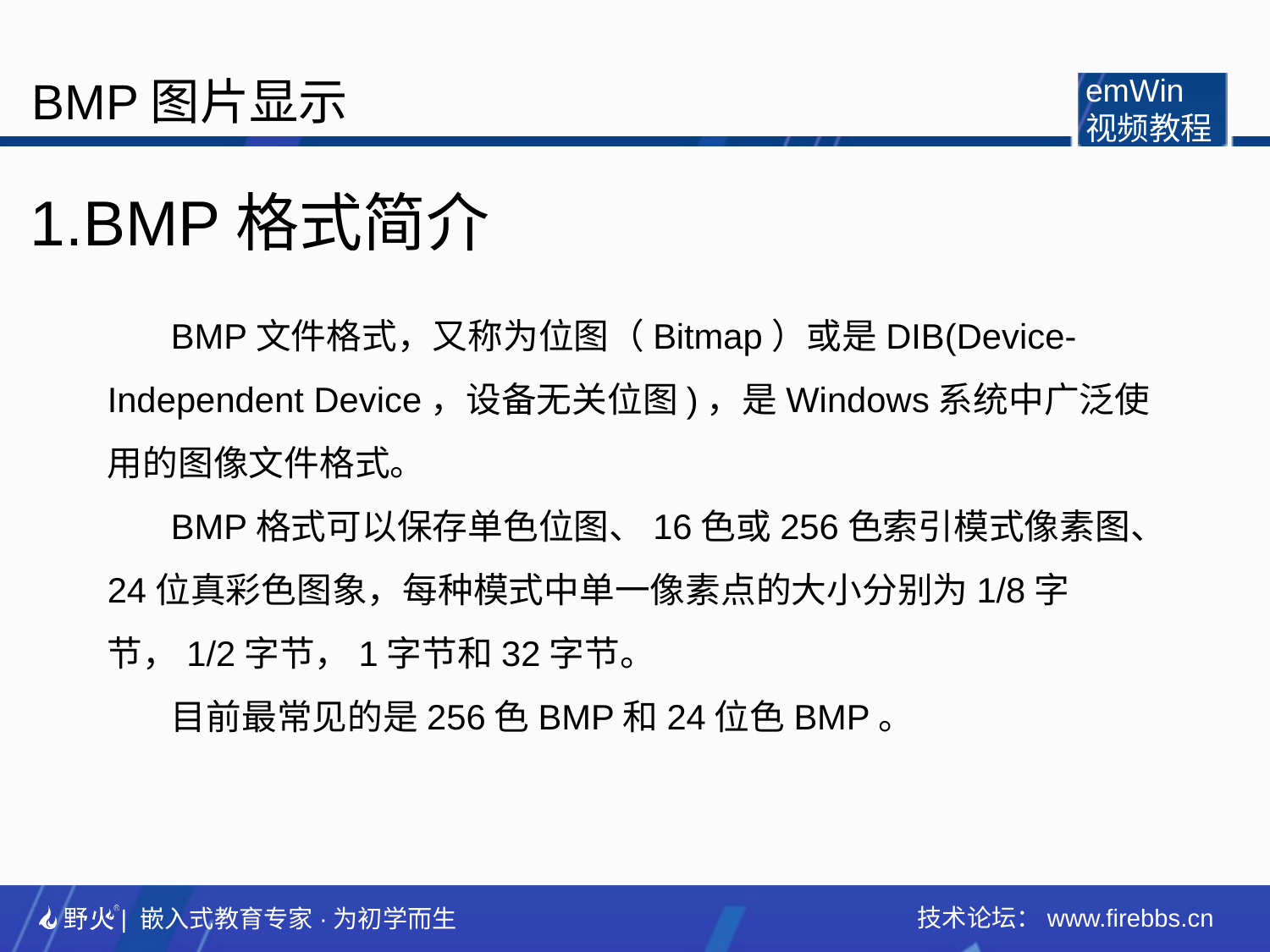

BMP图片显示
emWin
视频教程
1.BMP格式简介
BMP文件格式，又称为位图（Bitmap）或是DIB(Device-Independent Device，设备无关位图)，是Windows系统中广泛使用的图像文件格式。
BMP格式可以保存单色位图、16色或256色索引模式像素图、24位真彩色图象，每种模式中单一像素点的大小分别为1/8字节，1/2字节，1字节和32字节。
目前最常见的是256色BMP和24位色BMP。